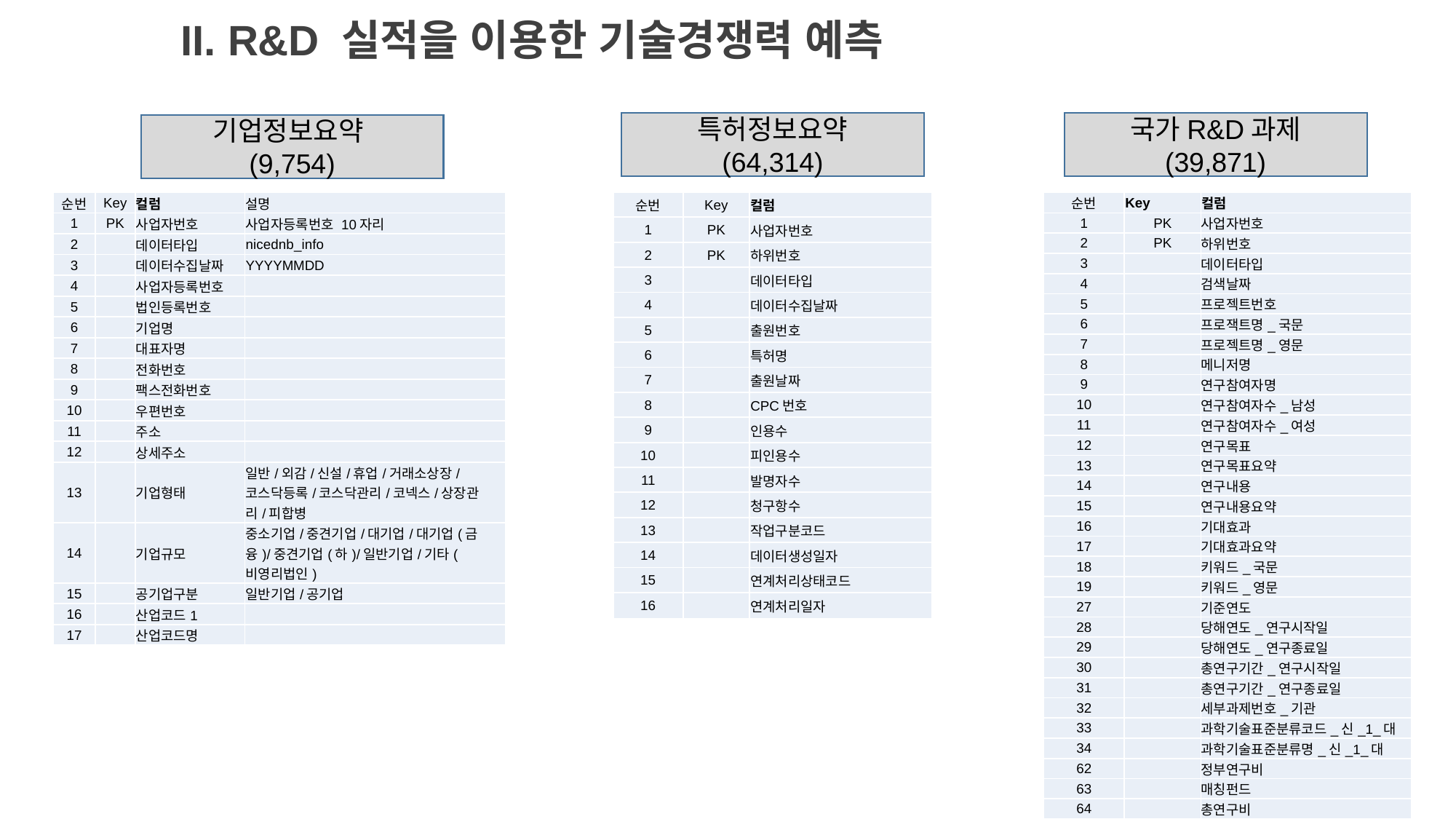

II. R&D 실적을 이용한 기술경쟁력 예측
국가R&D과제
(39,871)
특허정보요약
(64,314)
기업정보요약
(9,754)
| 순번 | Key | 컬럼 | 설명 |
| --- | --- | --- | --- |
| 1 | PK | 사업자번호 | 사업자등록번호 10자리 |
| 2 |  | 데이터타입 | nicednb\_info |
| 3 |  | 데이터수집날짜 | YYYYMMDD |
| 4 |  | 사업자등록번호 |  |
| 5 |  | 법인등록번호 |  |
| 6 |  | 기업명 |  |
| 7 |  | 대표자명 |  |
| 8 |  | 전화번호 |  |
| 9 |  | 팩스전화번호 |  |
| 10 |  | 우편번호 |  |
| 11 |  | 주소 |  |
| 12 |  | 상세주소 |  |
| 13 |  | 기업형태 | 일반/외감/신설/휴업/거래소상장/코스닥등록/코스닥관리/코넥스/상장관리/피합병 |
| 14 |  | 기업규모 | 중소기업/중견기업/대기업/대기업(금융)/중견기업(하)/일반기업/기타(비영리법인) |
| 15 |  | 공기업구분 | 일반기업/공기업 |
| 16 |  | 산업코드1 |  |
| 17 |  | 산업코드명 |  |
| 순번 | Key | 컬럼 |
| --- | --- | --- |
| 1 | PK | 사업자번호 |
| 2 | PK | 하위번호 |
| 3 |  | 데이터타입 |
| 4 |  | 데이터수집날짜 |
| 5 |  | 출원번호 |
| 6 |  | 특허명 |
| 7 |  | 출원날짜 |
| 8 |  | CPC번호 |
| 9 |  | 인용수 |
| 10 |  | 피인용수 |
| 11 |  | 발명자수 |
| 12 |  | 청구항수 |
| 13 |  | 작업구분코드 |
| 14 |  | 데이터생성일자 |
| 15 |  | 연계처리상태코드 |
| 16 |  | 연계처리일자 |
| 순번 | Key | 컬럼 |
| --- | --- | --- |
| 1 | PK | 사업자번호 |
| 2 | PK | 하위번호 |
| 3 |  | 데이터타입 |
| 4 |  | 검색날짜 |
| 5 |  | 프로젝트번호 |
| 6 |  | 프로잭트명\_국문 |
| 7 |  | 프로젝트명\_영문 |
| 8 |  | 메니저명 |
| 9 |  | 연구참여자명 |
| 10 |  | 연구참여자수\_남성 |
| 11 |  | 연구참여자수\_여성 |
| 12 |  | 연구목표 |
| 13 |  | 연구목표요약 |
| 14 |  | 연구내용 |
| 15 |  | 연구내용요약 |
| 16 |  | 기대효과 |
| 17 |  | 기대효과요약 |
| 18 |  | 키워드\_국문 |
| 19 |  | 키워드\_영문 |
| 27 |  | 기준연도 |
| 28 |  | 당해연도\_연구시작일 |
| 29 |  | 당해연도\_연구종료일 |
| 30 |  | 총연구기간\_연구시작일 |
| 31 |  | 총연구기간\_연구종료일 |
| 32 |  | 세부과제번호\_기관 |
| 33 |  | 과학기술표준분류코드\_신\_1\_대 |
| 34 |  | 과학기술표준분류명\_신\_1\_대 |
| 62 |  | 정부연구비 |
| 63 |  | 매칭펀드 |
| 64 |  | 총연구비 |
| 65 |  | 과제수행기관\_사업자등록번호 |
| 66 |  | 시리즈프로젝트 |